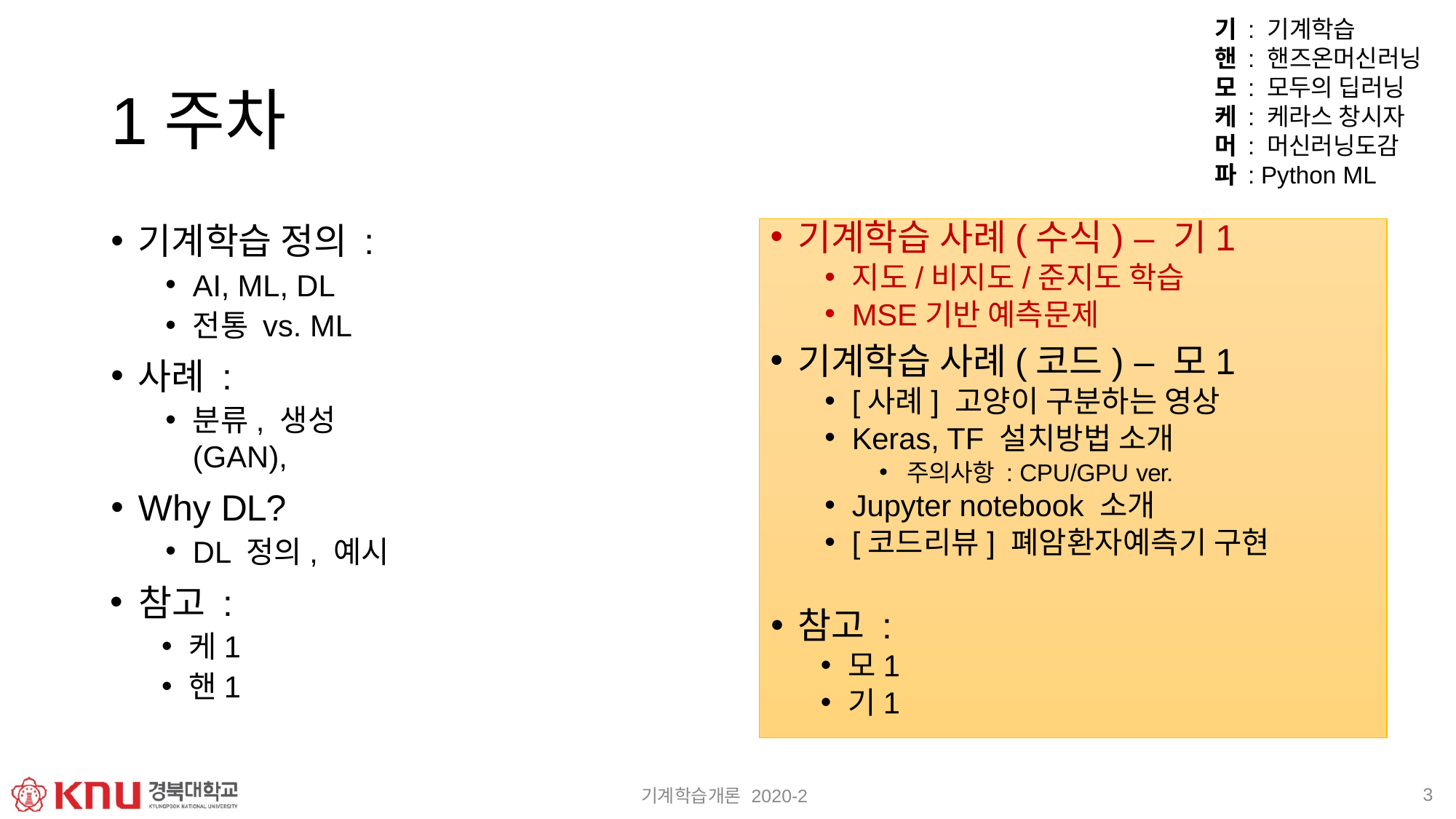

기 : 기계학습
핸 : 핸즈온머신러닝  모 : 모두의 딥러닝  케 : 케라스 창시자  머 : 머신러닝도감  파 : Python ML
1주차
기계학습 정의 :
AI, ML, DL
전통 vs. ML
사례 :
분류, 생성(GAN),
Why DL?
DL 정의, 예시
참고 :
케1
핸1
기계학습 사례(수식) – 기1
지도/비지도/준지도 학습
MSE기반 예측문제
기계학습 사례(코드) – 모1
[사례] 고양이 구분하는 영상
Keras, TF 설치방법 소개
주의사항 : CPU/GPU ver.
Jupyter notebook 소개
[코드리뷰] 폐암환자예측기 구현

참고 :
모1
기1
3
기계학습개론 2020-2